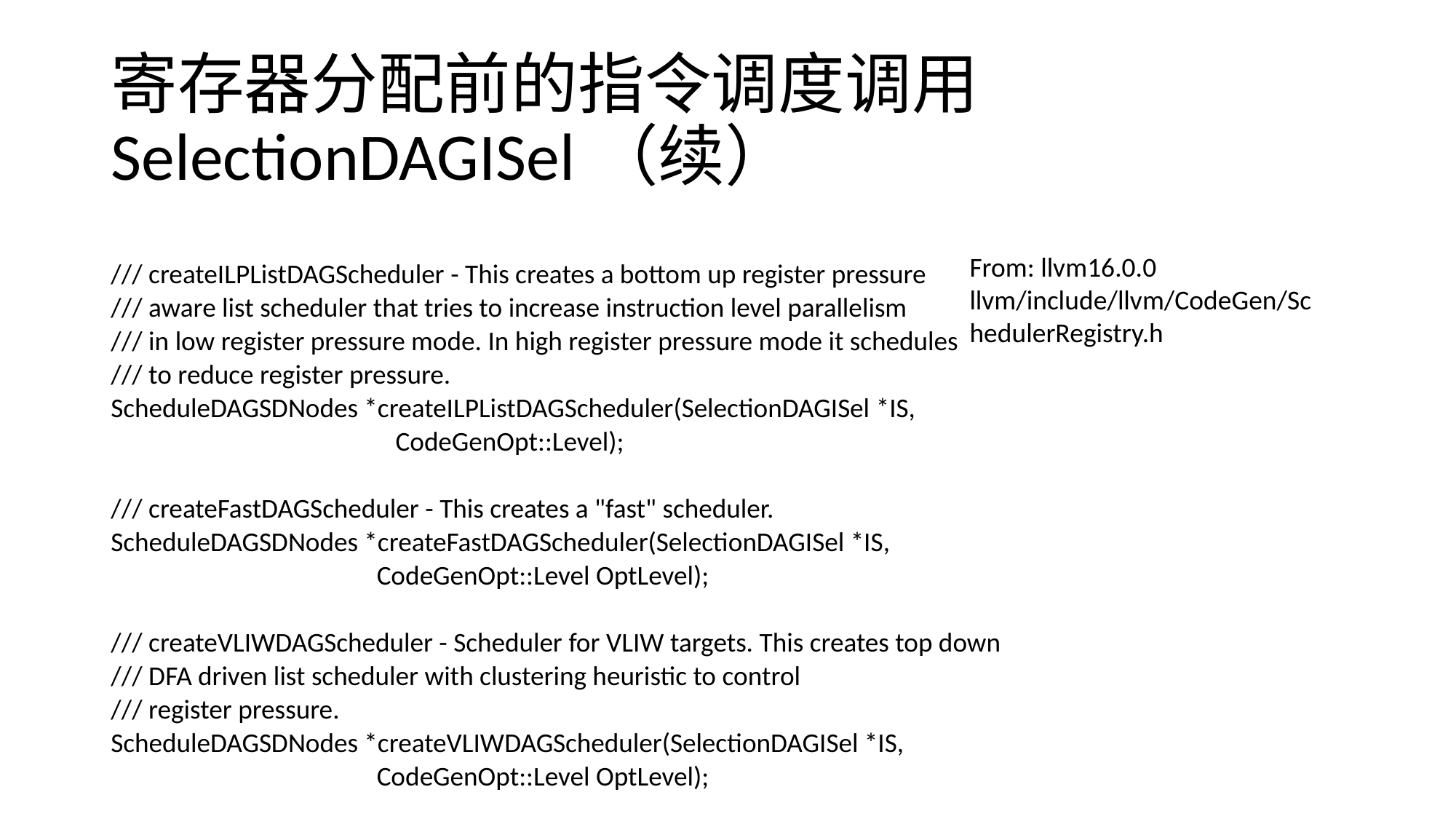

# 寄存器分配前的指令调度调用SelectionDAGISel（续）

/// createILPListDAGScheduler - This creates a bottom up register pressure
/// aware list scheduler that tries to increase instruction level parallelism
/// in low register pressure mode. In high register pressure mode it schedules
/// to reduce register pressure.
ScheduleDAGSDNodes *createILPListDAGScheduler(SelectionDAGISel *IS,
                                              CodeGenOpt::Level);

/// createFastDAGScheduler - This creates a "fast" scheduler.
ScheduleDAGSDNodes *createFastDAGScheduler(SelectionDAGISel *IS,
                                           CodeGenOpt::Level OptLevel);

/// createVLIWDAGScheduler - Scheduler for VLIW targets. This creates top down
/// DFA driven list scheduler with clustering heuristic to control
/// register pressure.
ScheduleDAGSDNodes *createVLIWDAGScheduler(SelectionDAGISel *IS,
                                           CodeGenOpt::Level OptLevel);
From: llvm16.0.0 llvm/include/llvm/CodeGen/SchedulerRegistry.h